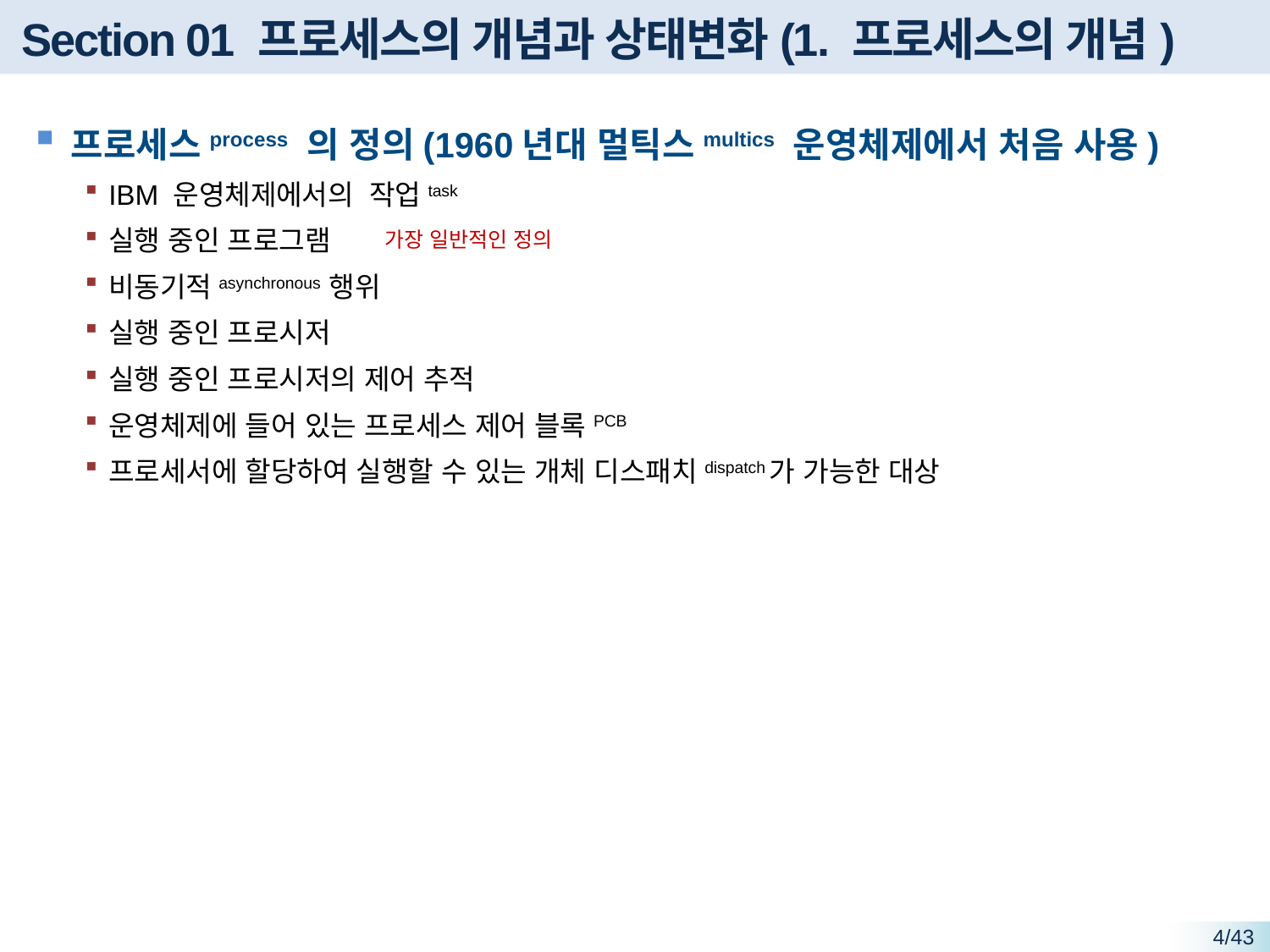

# Section 01 프로세스의 개념과 상태변화(1. 프로세스의 개념)
프로세스process 의 정의(1960년대 멀틱스multics 운영체제에서 처음 사용)
IBM 운영체제에서의  작업task
실행 중인 프로그램
비동기적asynchronous 행위
실행 중인 프로시저
실행 중인 프로시저의 제어 추적
운영체제에 들어 있는 프로세스 제어 블록PCB
프로세서에 할당하여 실행할 수 있는 개체 디스패치dispatch가 가능한 대상

가장 일반적인 정의